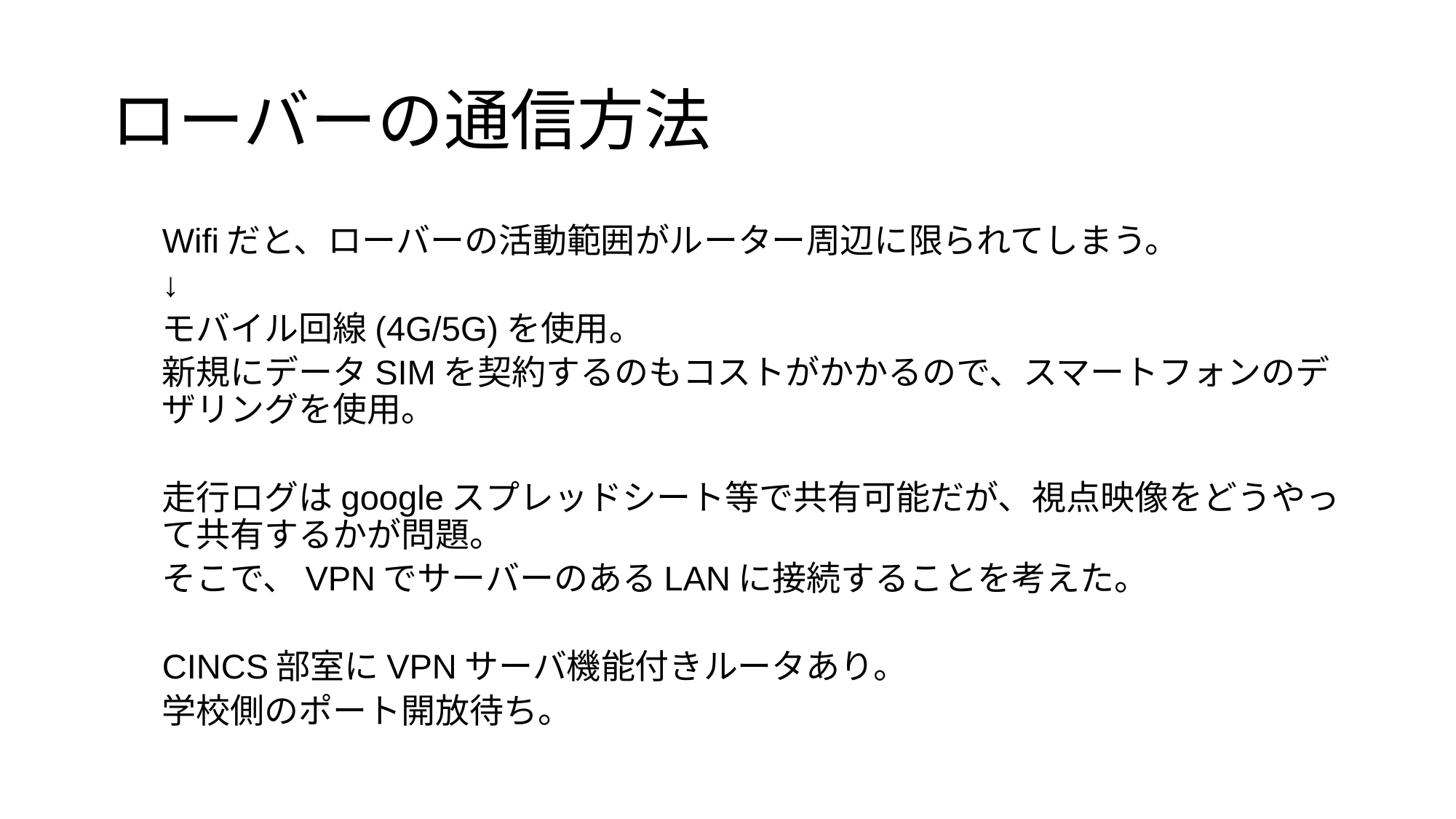

# ローバーの通信方法
Wifiだと、ローバーの活動範囲がルーター周辺に限られてしまう。
↓
モバイル回線(4G/5G)を使用。
新規にデータSIMを契約するのもコストがかかるので、スマートフォンのデザリングを使用。

走行ログはgoogleスプレッドシート等で共有可能だが、視点映像をどうやって共有するかが問題。
そこで、VPNでサーバーのあるLANに接続することを考えた。

CINCS部室にVPNサーバ機能付きルータあり。
学校側のポート開放待ち。